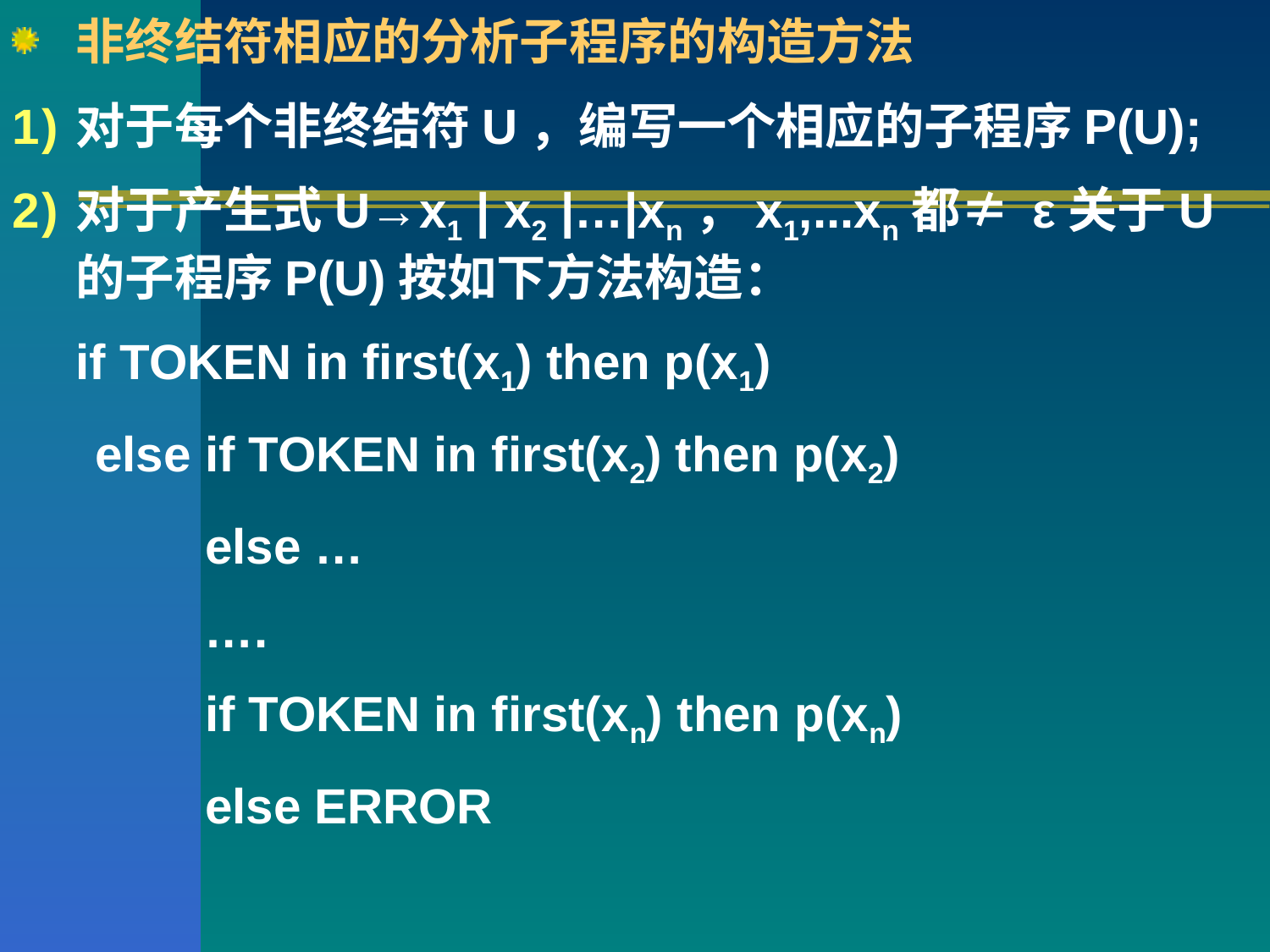

非终结符相应的分析子程序的构造方法
对于每个非终结符U，编写一个相应的子程序P(U);
对于产生式U→x1 | x2 |…|xn，x1,...xn都≠ ε关于U的子程序P(U)按如下方法构造：
	if TOKEN in first(x1) then p(x1)
      else if TOKEN in first(x2) then p(x2)
              else …
              ….
              if TOKEN in first(xn) then p(xn)
              else ERROR